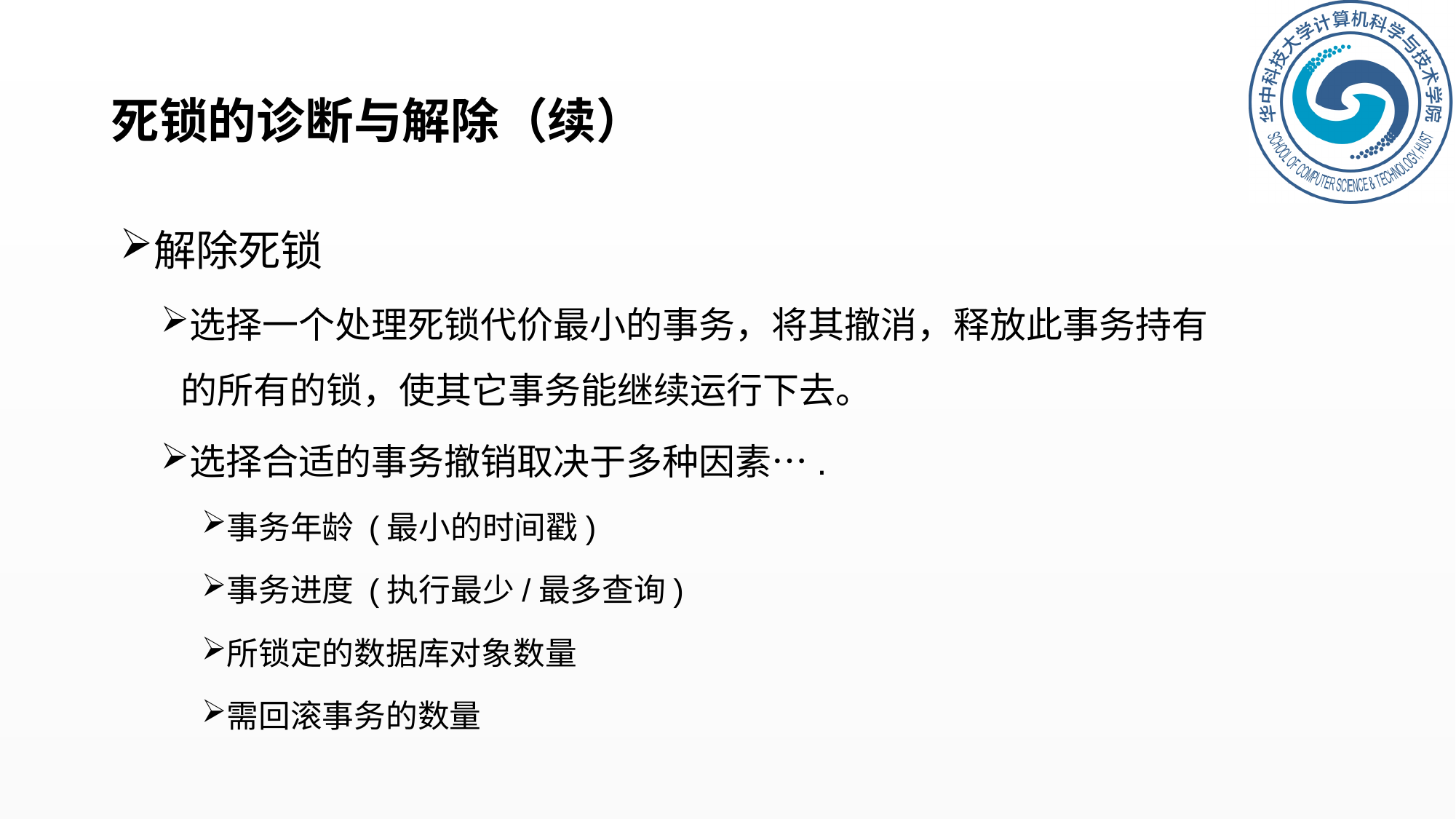

# 死锁的诊断与解除（续）
解除死锁
选择一个处理死锁代价最小的事务，将其撤消，释放此事务持有的所有的锁，使其它事务能继续运行下去。
选择合适的事务撤销取决于多种因素….
事务年龄 (最小的时间戳)
事务进度 (执行最少/最多查询)
所锁定的数据库对象数量
需回滚事务的数量